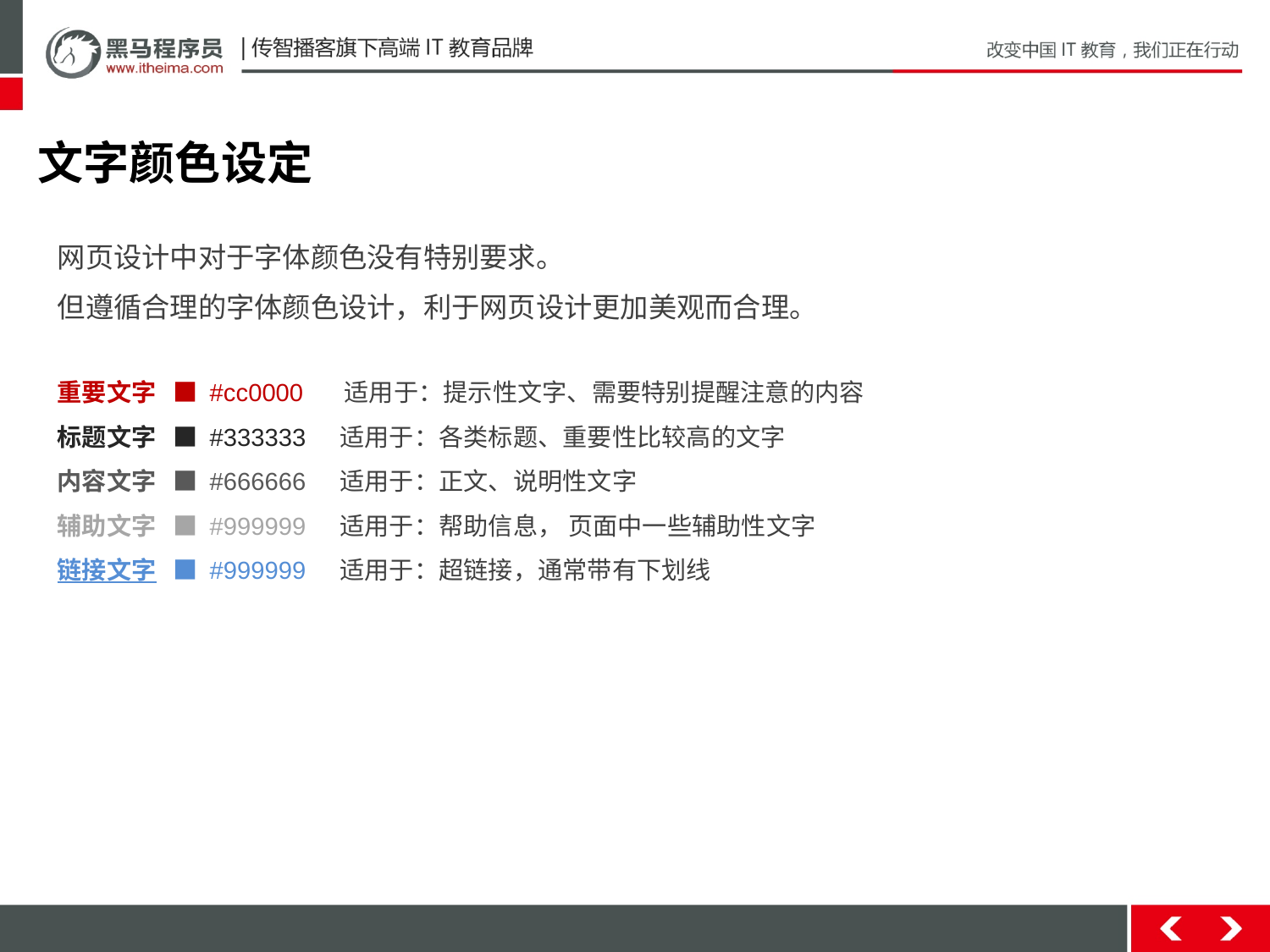

文字颜色设定
网页设计中对于字体颜色没有特别要求。
但遵循合理的字体颜色设计，利于网页设计更加美观而合理。
重要文字   ■ #cc0000     适用于：提示性文字、需要特别提醒注意的内容
标题文字   ■ #333333    适用于：各类标题、重要性比较高的文字
内容文字   ■ #666666    适用于：正文、说明性文字
辅助文字   ■ #999999    适用于：帮助信息， 页面中一些辅助性文字
链接文字   ■ #999999    适用于：超链接，通常带有下划线